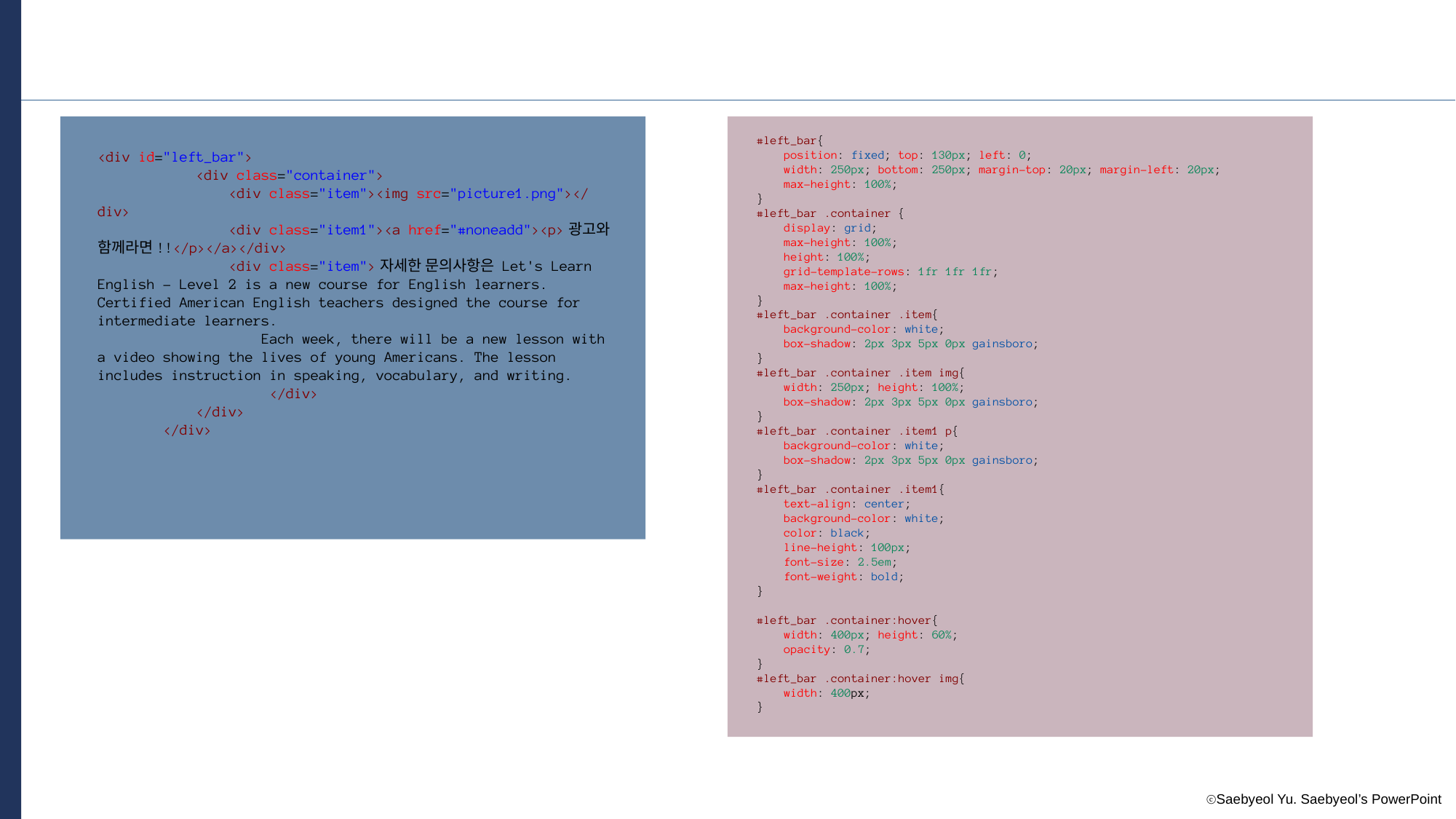

#left_bar{
    position: fixed; top: 130px; left: 0;
    width: 250px; bottom: 250px; margin-top: 20px; margin-left: 20px;
    max-height: 100%;
}
#left_bar .container {
    display: grid;
    max-height: 100%;
    height: 100%;
    grid-template-rows: 1fr 1fr 1fr;
    max-height: 100%;
}
#left_bar .container .item{
    background-color: white;
    box-shadow: 2px 3px 5px 0px gainsboro;
}
#left_bar .container .item img{
    width: 250px; height: 100%;
    box-shadow: 2px 3px 5px 0px gainsboro;
}
#left_bar .container .item1 p{
    background-color: white;
    box-shadow: 2px 3px 5px 0px gainsboro;
}
#left_bar .container .item1{
    text-align: center;
    background-color: white;
    color: black;
    line-height: 100px;
    font-size: 2.5em;
    font-weight: bold;
}
#left_bar .container:hover{
    width: 400px; height: 60%;
    opacity: 0.7;
}
#left_bar .container:hover img{
    width: 400px;
}
<div id="left_bar">
            <div class="container">
                <div class="item"><img src="picture1.png"></div>
                <div class="item1"><a href="#noneadd"><p>광고와 함께라면!!</p></a></div>
                <div class="item">자세한 문의사항은 Let's Learn English - Level 2 is a new course for English learners. Certified American English teachers designed the course for intermediate learners.
                    Each week, there will be a new lesson with a video showing the lives of young Americans. The lesson includes instruction in speaking, vocabulary, and writing.
                     </div>
            </div>
        </div>